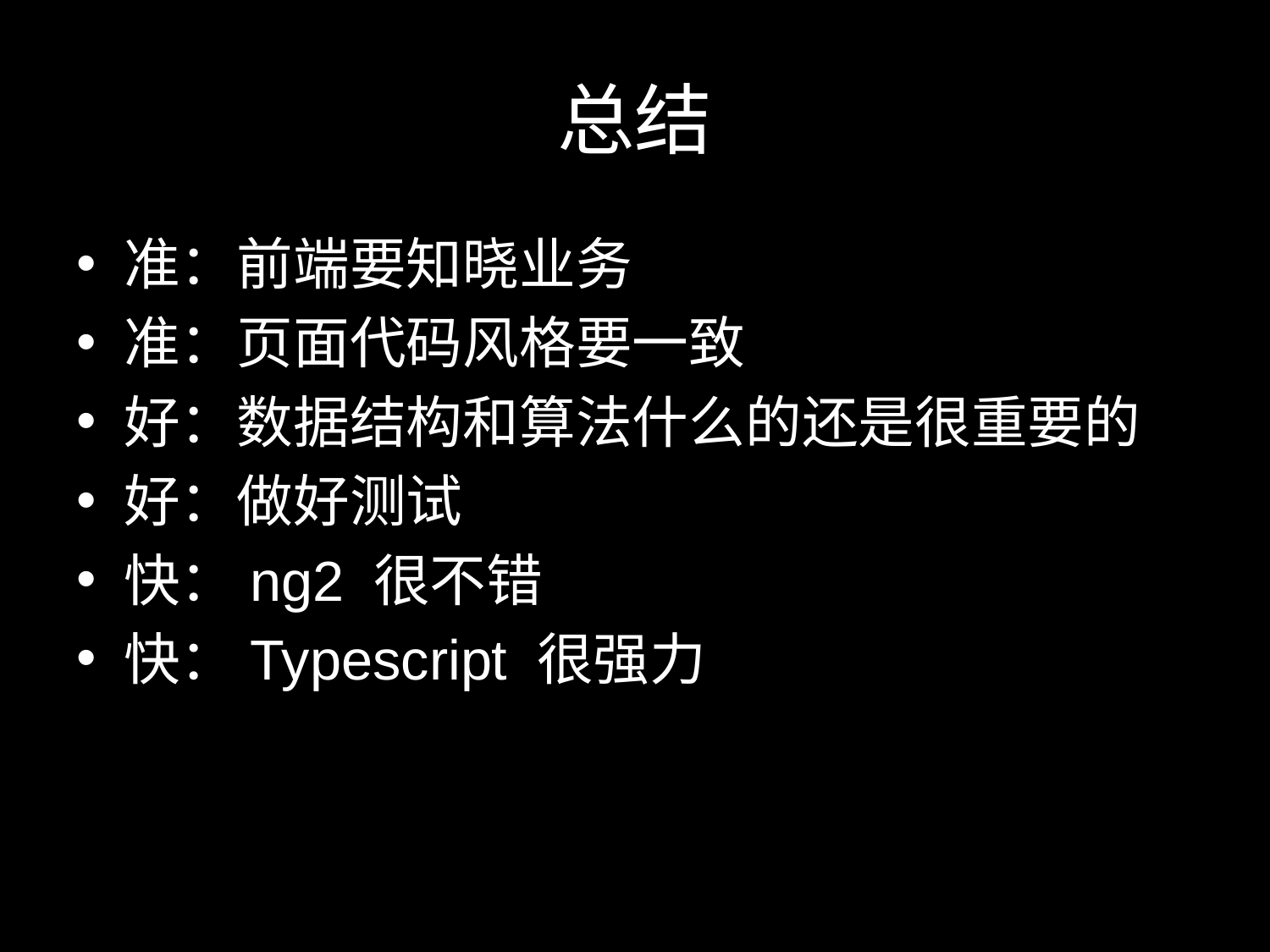

# 总结
准：前端要知晓业务
准：页面代码风格要一致
好：数据结构和算法什么的还是很重要的
好：做好测试
快：ng2 很不错
快：Typescript 很强力